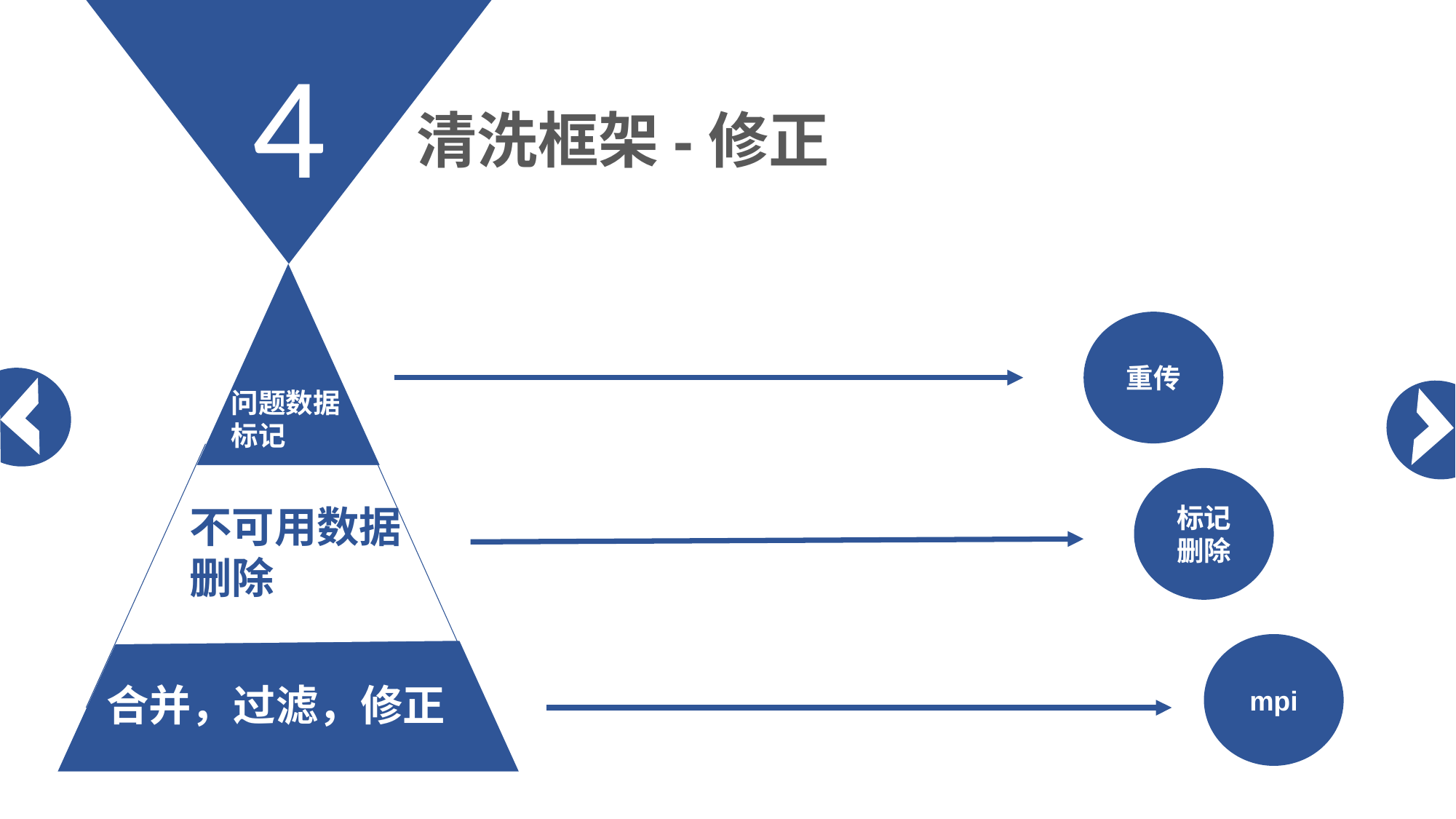

4
清洗框架-修正

重传

问题数据
标记

2015年工作展望

标记删除
不可用数据
删除

mpi
合并，过滤，修正